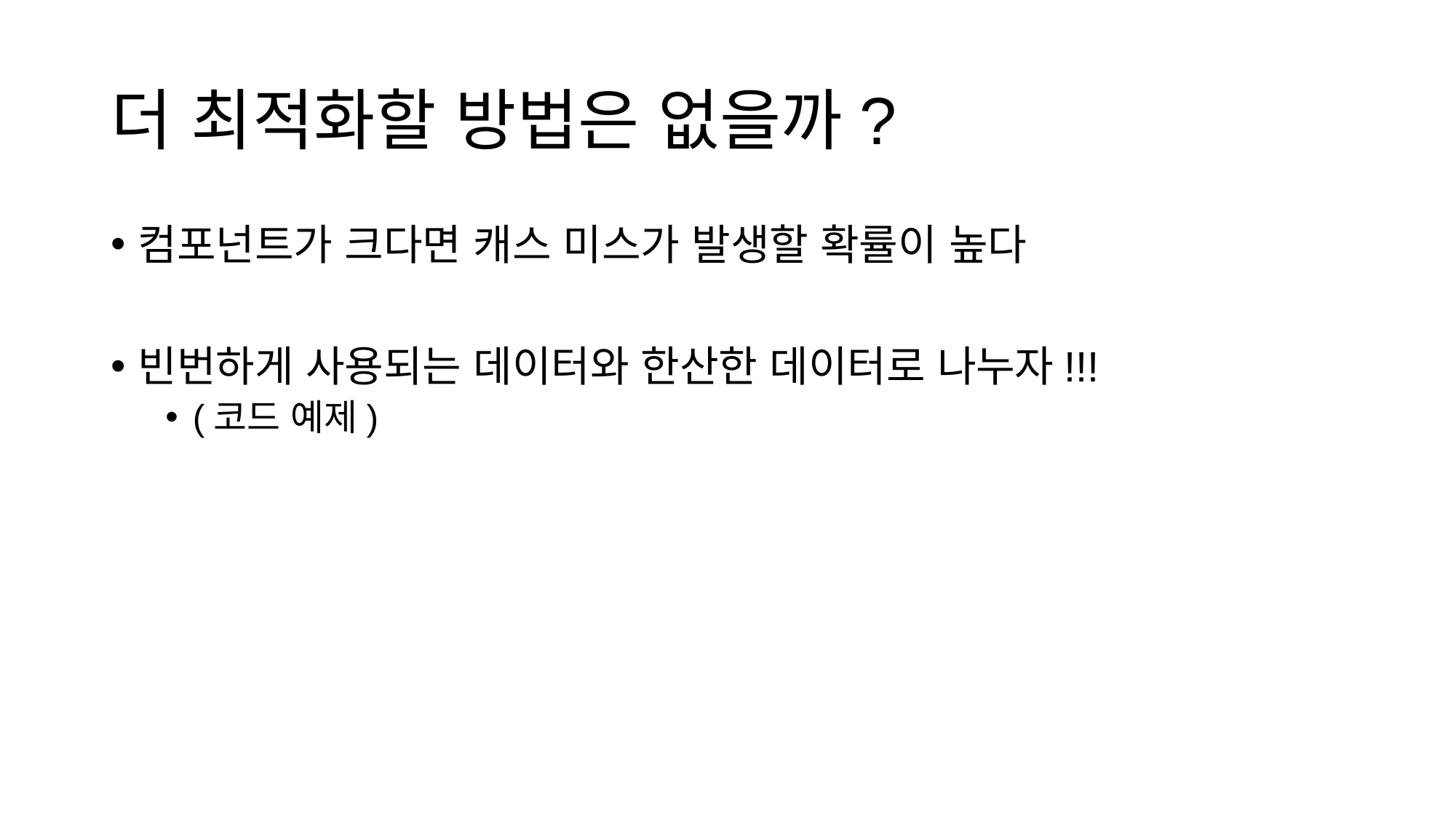

# 더 최적화할 방법은 없을까?
컴포넌트가 크다면 캐스 미스가 발생할 확률이 높다

빈번하게 사용되는 데이터와 한산한 데이터로 나누자!!!
(코드 예제)